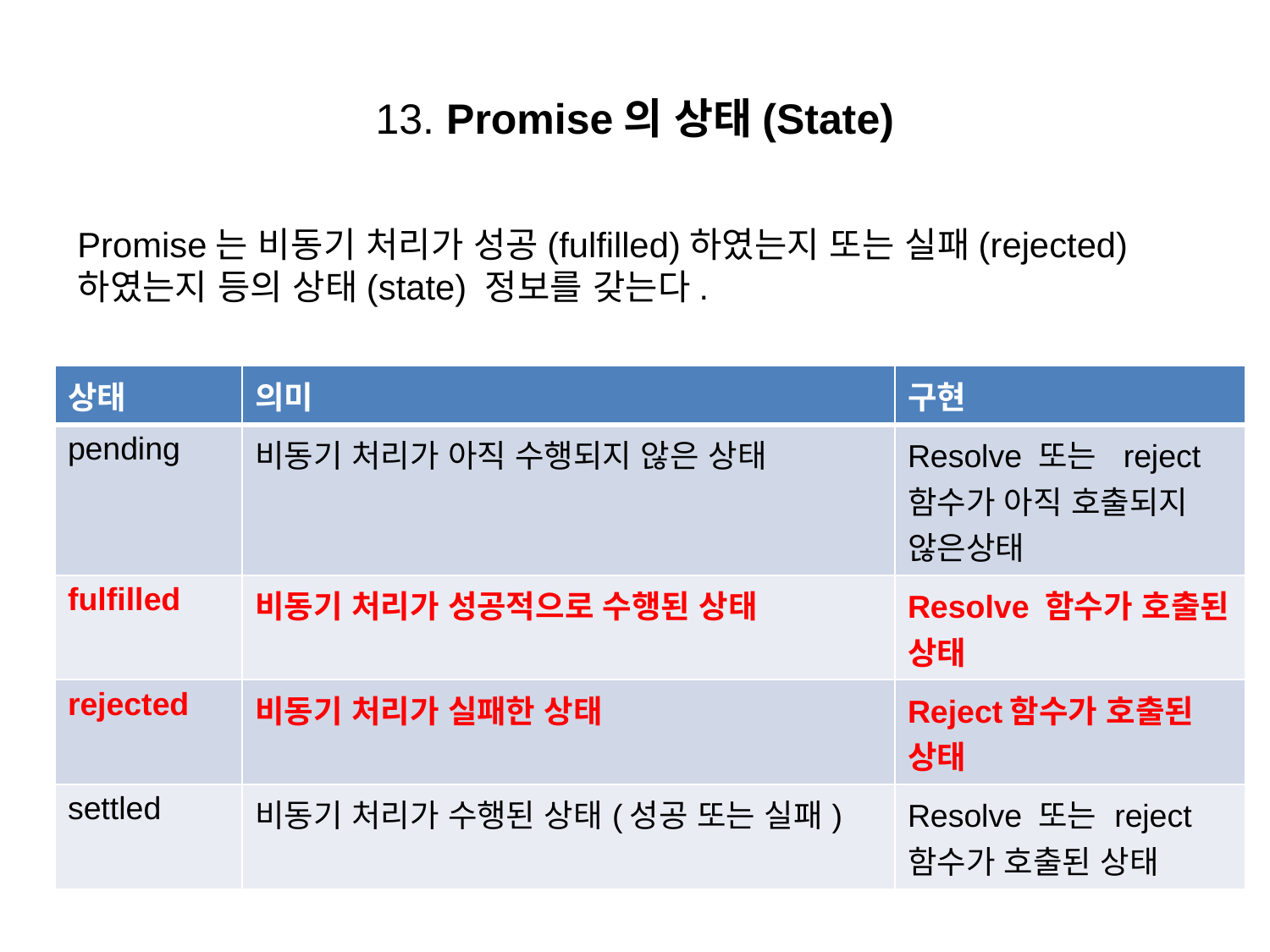

# 13. Promise의 상태(State)
Promise는 비동기 처리가 성공(fulfilled)하였는지 또는 실패(rejected)하였는지 등의 상태(state) 정보를 갖는다.

| 상태 | 의미 | 구현 |
| --- | --- | --- |
| pending | 비동기 처리가 아직 수행되지 않은 상태 | Resolve 또는 reject함수가 아직 호출되지 않은상태 |
| fulfilled | 비동기 처리가 성공적으로 수행된 상태 | Resolve 함수가 호출된 상태 |
| rejected | 비동기 처리가 실패한 상태 | Reject함수가 호출된 상태 |
| settled | 비동기 처리가 수행된 상태(성공 또는 실패) | Resolve 또는 reject함수가 호출된 상태 |